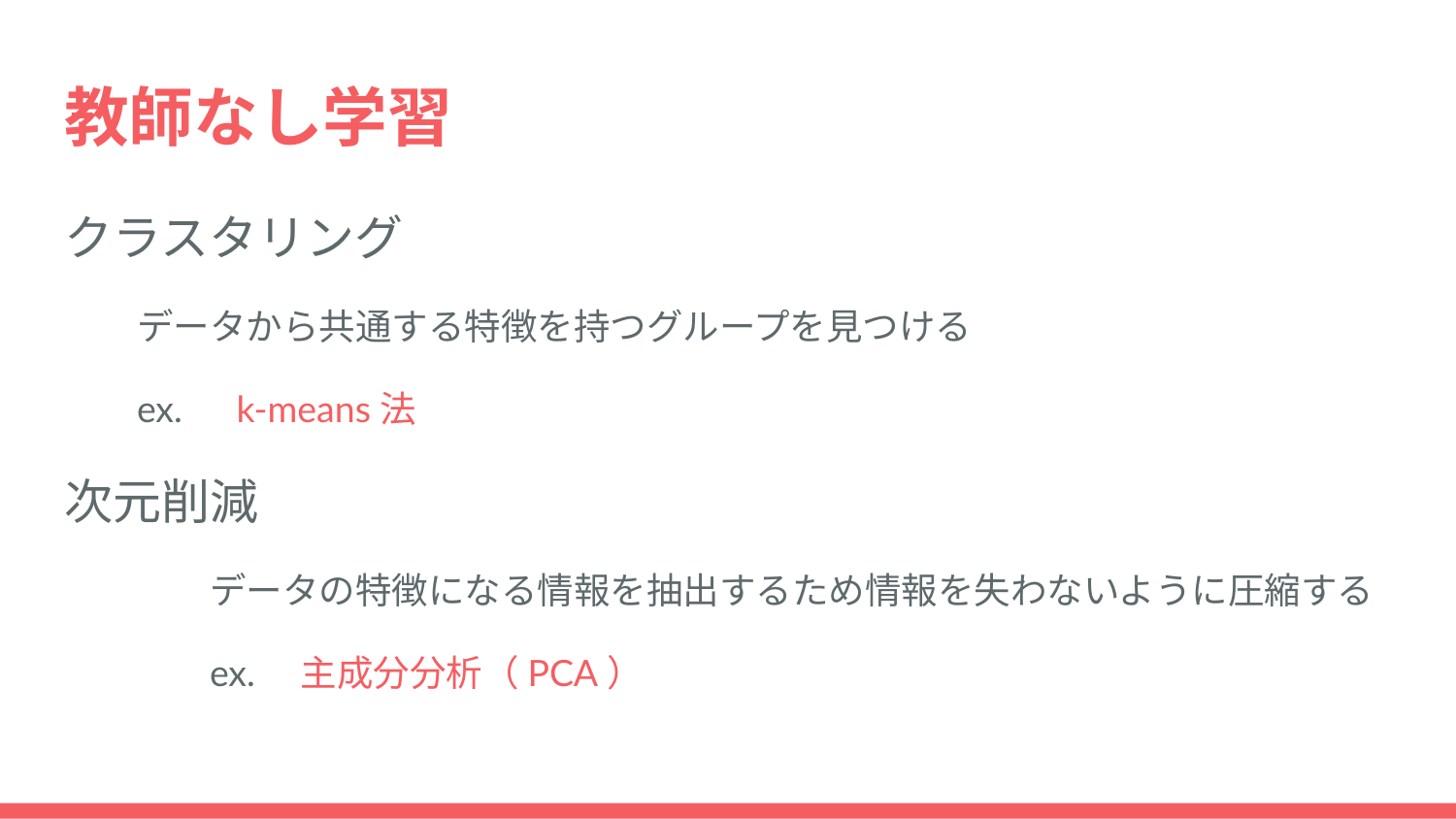

# 教師なし学習
クラスタリング
データから共通する特徴を持つグループを見つける
ex.　k-means法
次元削減
	データの特徴になる情報を抽出するため情報を失わないように圧縮する
	ex.　主成分分析（PCA）